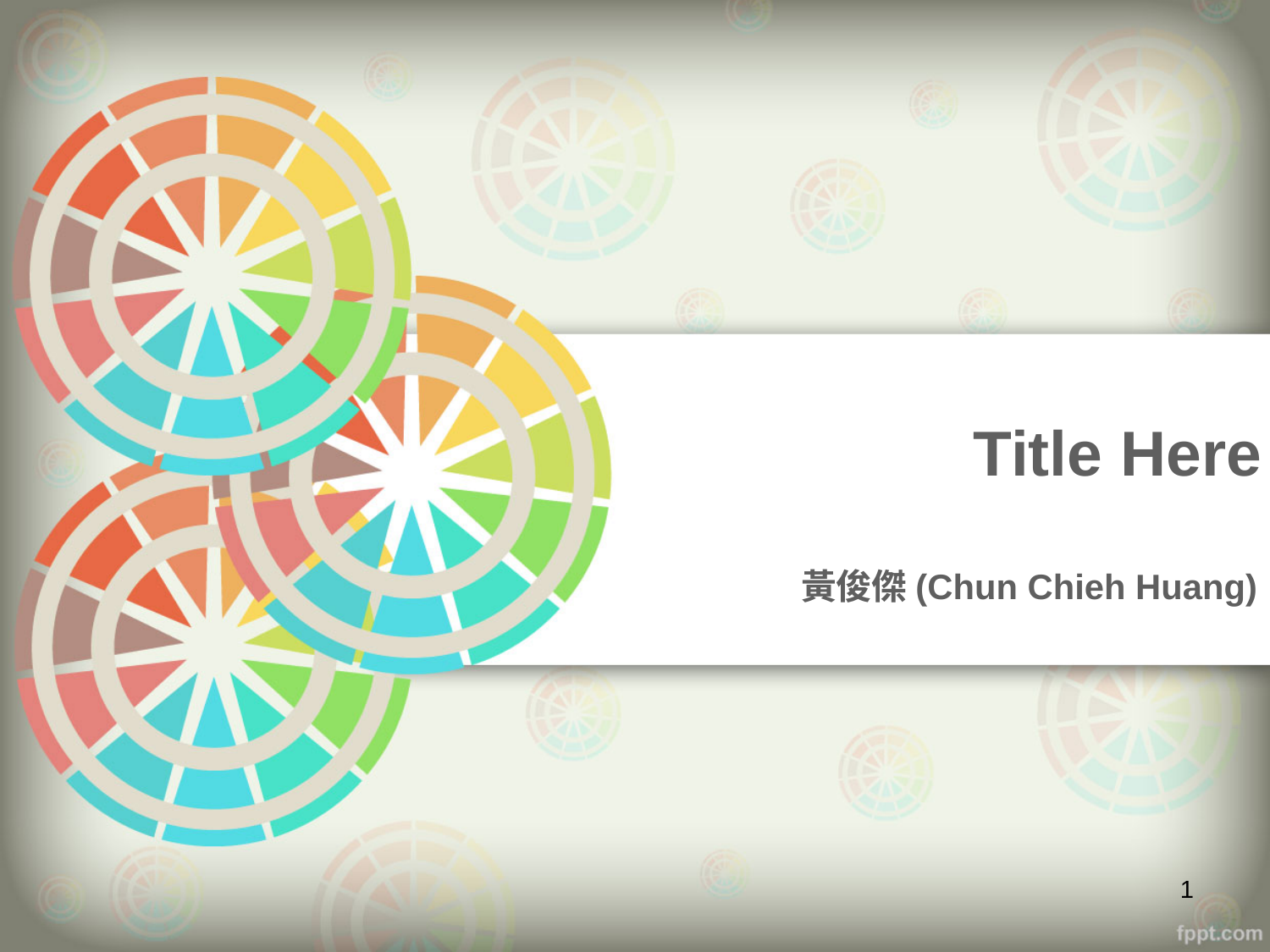

# Title Here
黃俊傑(Chun Chieh Huang)
1